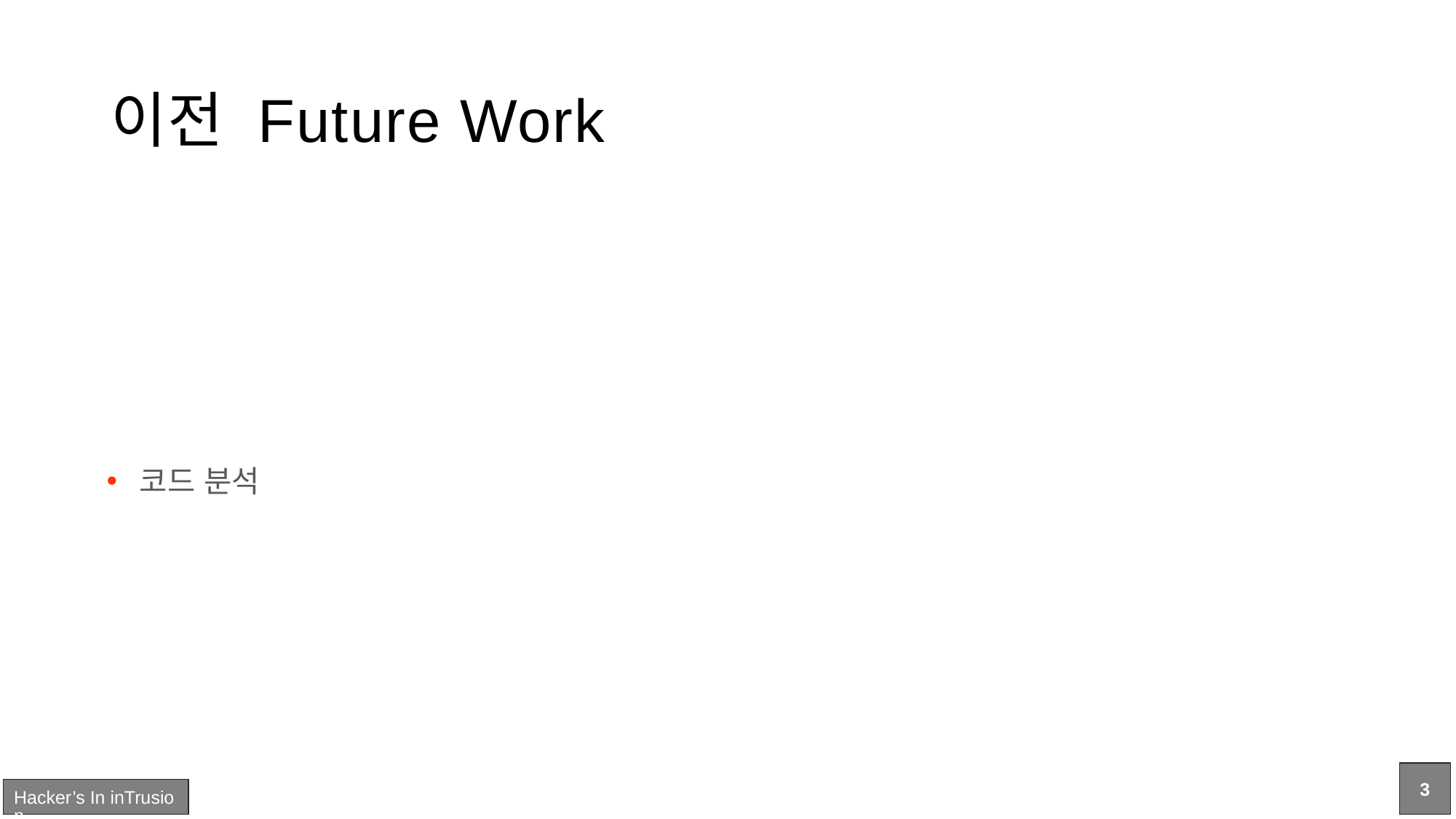

# 이전 Future Work
코드 분석
3
Hacker’s In inTrusion